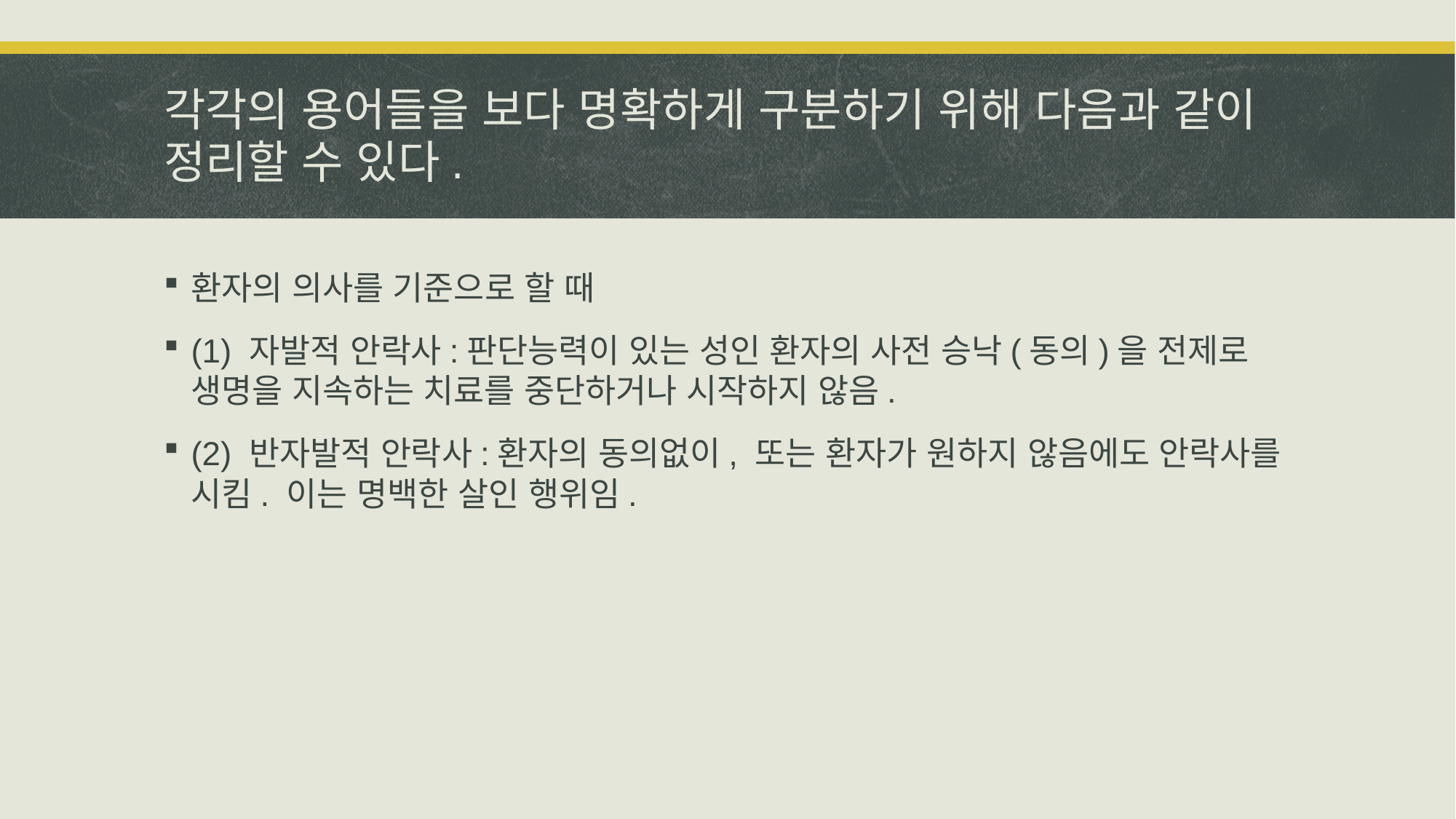

# 각각의 용어들을 보다 명확하게 구분하기 위해 다음과 같이 정리할 수 있다.
환자의 의사를 기준으로 할 때
(1) 자발적 안락사:판단능력이 있는 성인 환자의 사전 승낙(동의)을 전제로 생명을 지속하는 치료를 중단하거나 시작하지 않음.
(2) 반자발적 안락사:환자의 동의없이, 또는 환자가 원하지 않음에도 안락사를 시킴. 이는 명백한 살인 행위임.